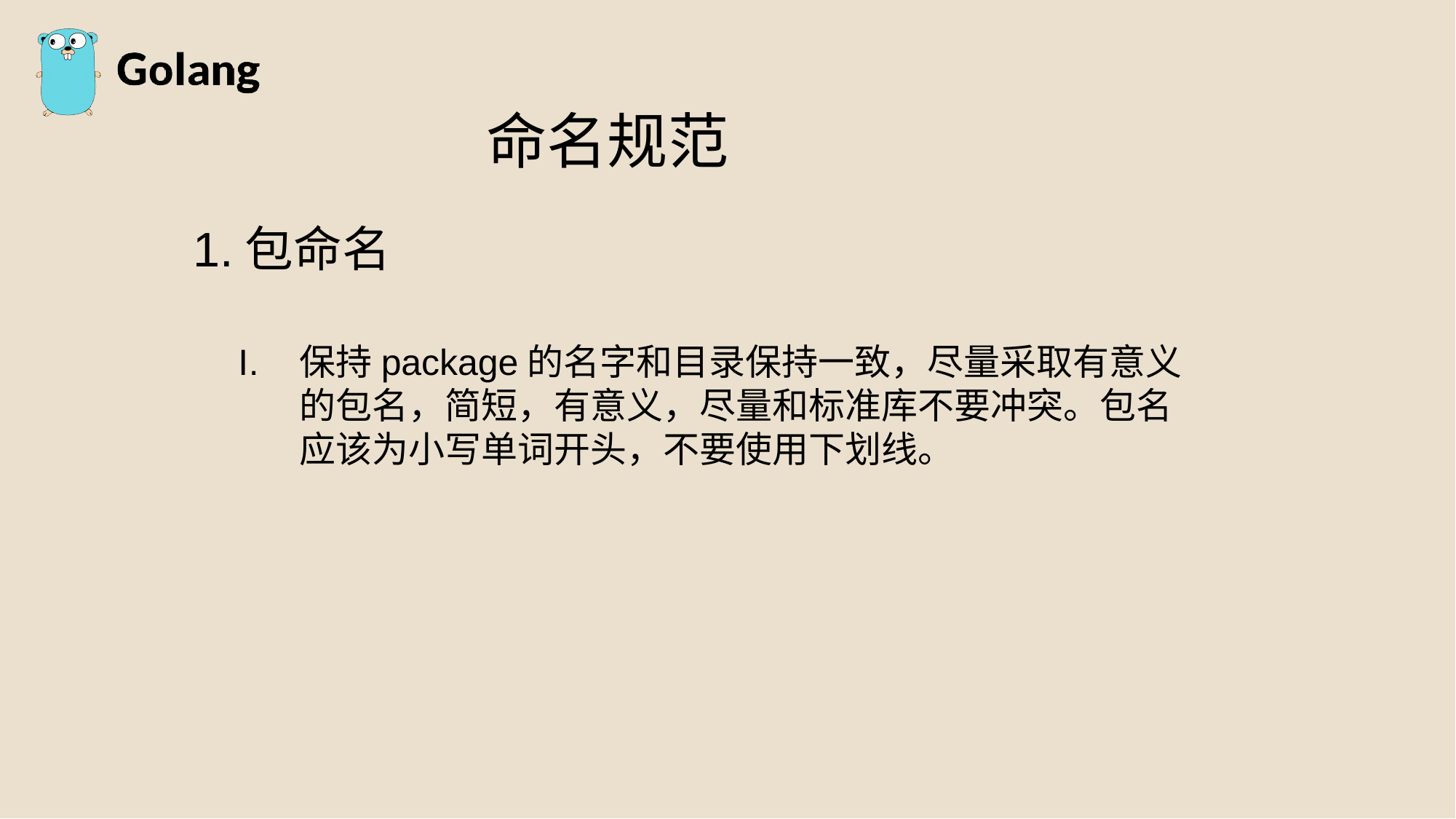

命名规范
1.包命名
保持package的名字和目录保持一致，尽量采取有意义的包名，简短，有意义，尽量和标准库不要冲突。包名应该为小写单词开头，不要使用下划线。